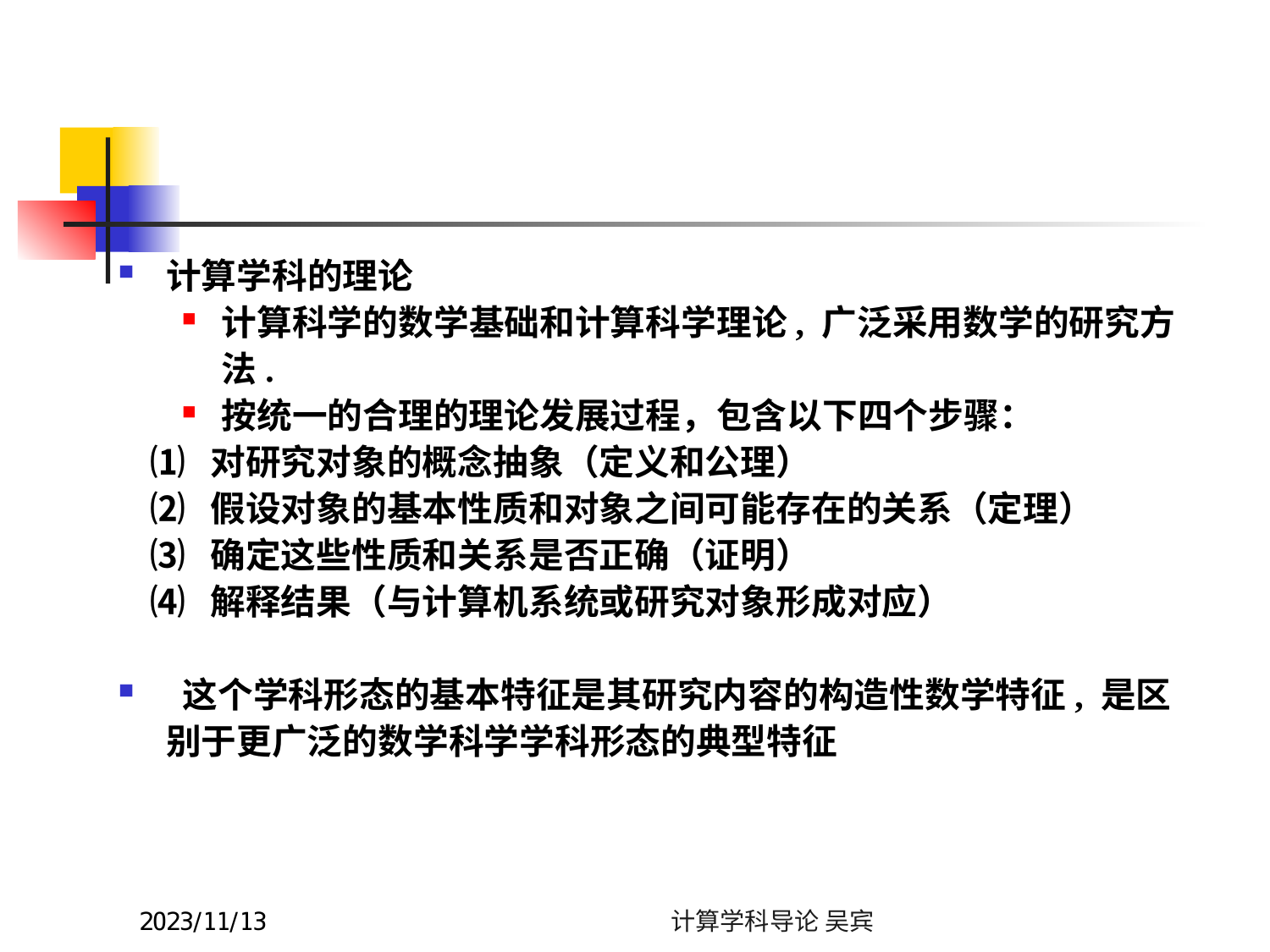

#
计算学科的理论
计算科学的数学基础和计算科学理论, 广泛采用数学的研究方法.
按统一的合理的理论发展过程，包含以下四个步骤：
    ⑴  对研究对象的概念抽象（定义和公理）
    ⑵  假设对象的基本性质和对象之间可能存在的关系（定理）
    ⑶  确定这些性质和关系是否正确（证明）
    ⑷  解释结果（与计算机系统或研究对象形成对应）

 这个学科形态的基本特征是其研究内容的构造性数学特征, 是区别于更广泛的数学科学学科形态的典型特征
2023/11/13
计算学科导论 吴宾